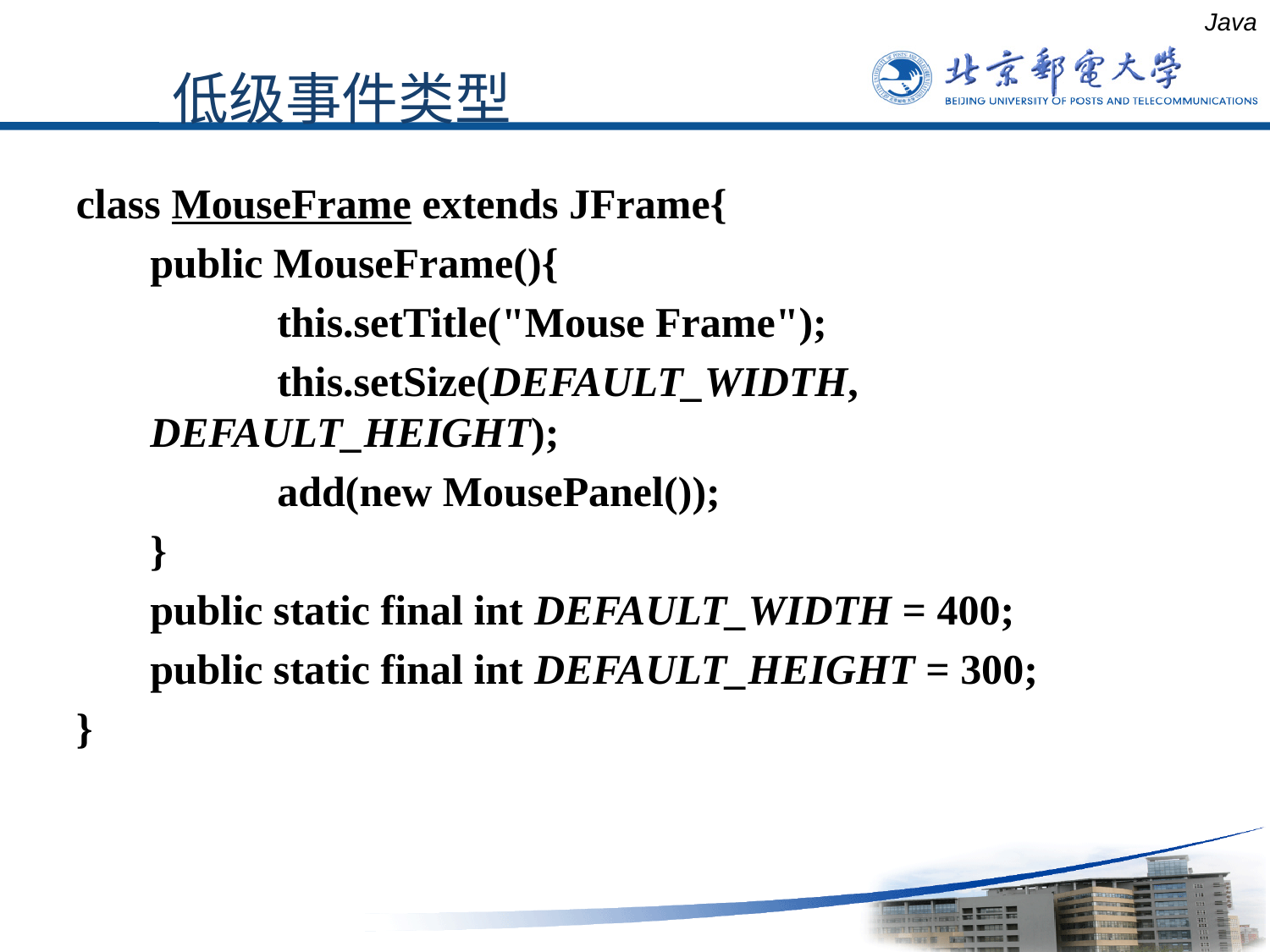

Java
低级事件类型
class MouseFrame extends JFrame{
	public MouseFrame(){
		this.setTitle("Mouse Frame");
		this.setSize(DEFAULT_WIDTH, DEFAULT_HEIGHT);
		add(new MousePanel());
	}
	public static final int DEFAULT_WIDTH = 400;
	public static final int DEFAULT_HEIGHT = 300;
}